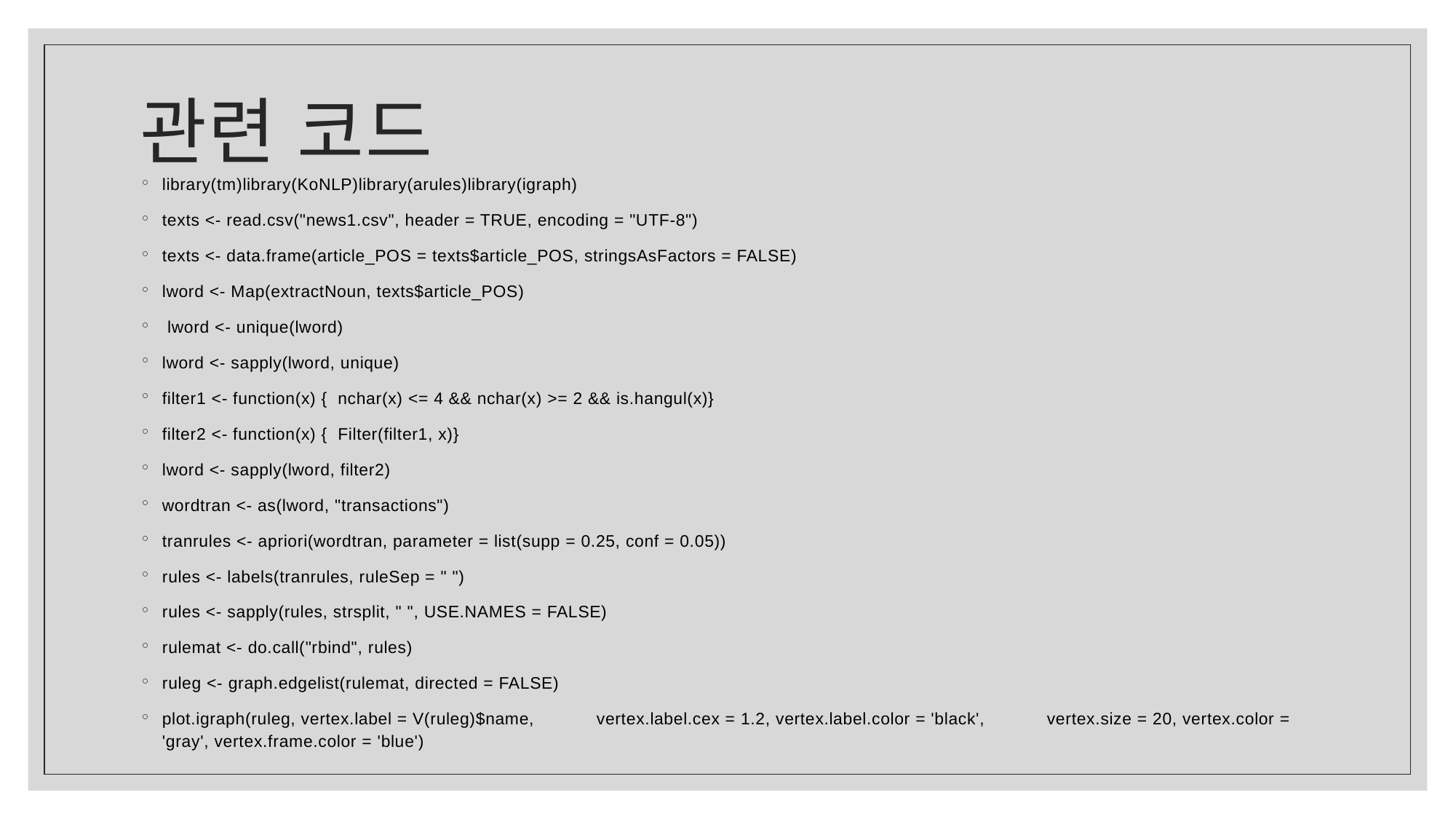

# 관련 코드
library(tm)library(KoNLP)library(arules)library(igraph)
texts <- read.csv("news1.csv", header = TRUE, encoding = "UTF-8")
texts <- data.frame(article_POS = texts$article_POS, stringsAsFactors = FALSE)
lword <- Map(extractNoun, texts$article_POS)
 lword <- unique(lword)
lword <- sapply(lword, unique)
filter1 <- function(x) {  nchar(x) <= 4 && nchar(x) >= 2 && is.hangul(x)}
filter2 <- function(x) {  Filter(filter1, x)}
lword <- sapply(lword, filter2)
wordtran <- as(lword, "transactions")
tranrules <- apriori(wordtran, parameter = list(supp = 0.25, conf = 0.05))
rules <- labels(tranrules, ruleSep = " ")
rules <- sapply(rules, strsplit, " ", USE.NAMES = FALSE)
rulemat <- do.call("rbind", rules)
ruleg <- graph.edgelist(rulemat, directed = FALSE)
plot.igraph(ruleg, vertex.label = V(ruleg)$name,            vertex.label.cex = 1.2, vertex.label.color = 'black',            vertex.size = 20, vertex.color = 'gray', vertex.frame.color = 'blue')